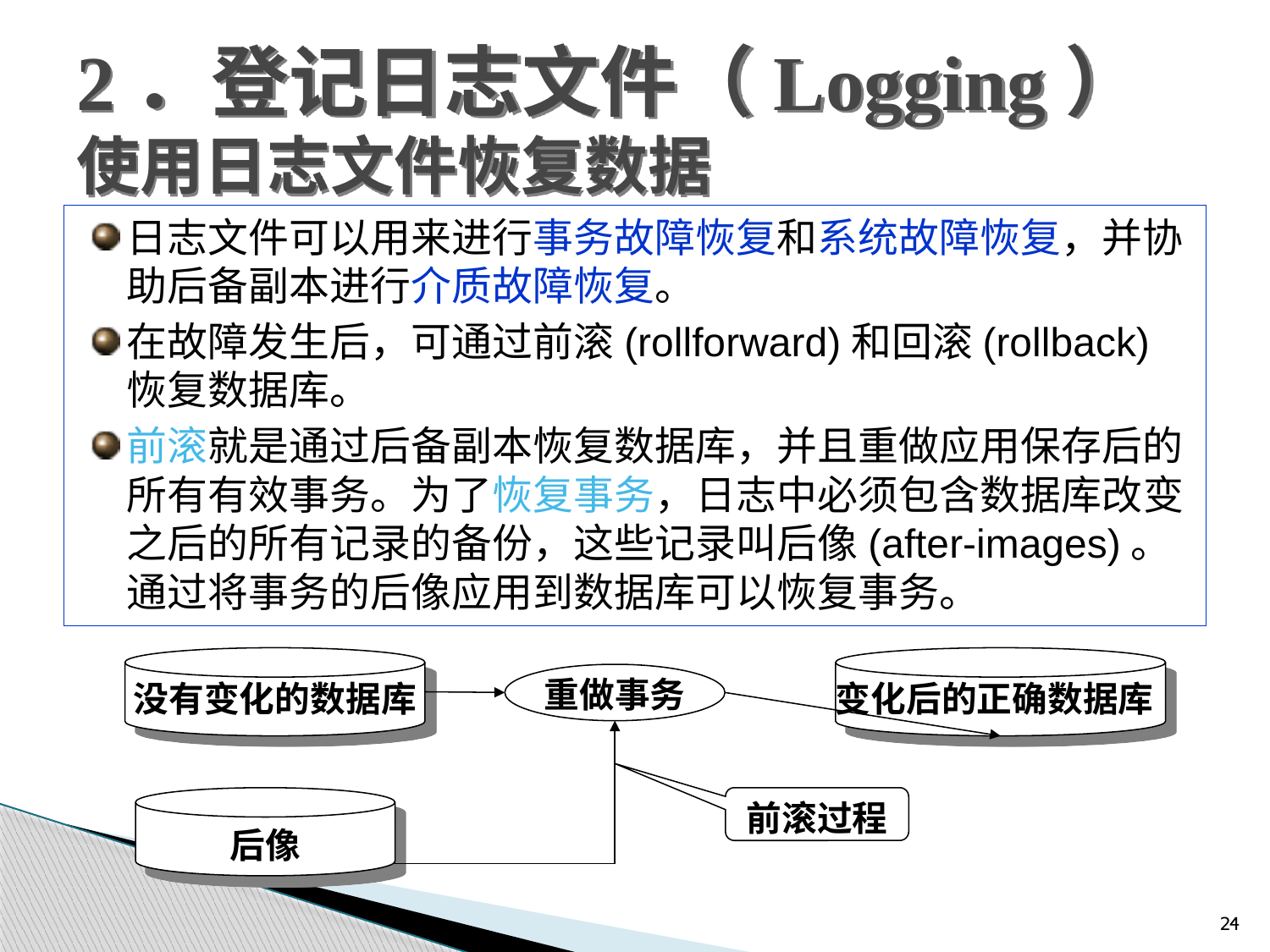

# 2．登记日志文件（Logging） 使用日志文件恢复数据
日志文件可以用来进行事务故障恢复和系统故障恢复，并协助后备副本进行介质故障恢复。
在故障发生后，可通过前滚(rollforward)和回滚(rollback)恢复数据库。
前滚就是通过后备副本恢复数据库，并且重做应用保存后的所有有效事务。为了恢复事务，日志中必须包含数据库改变之后的所有记录的备份，这些记录叫后像(after-images)。通过将事务的后像应用到数据库可以恢复事务。
没有变化的数据库
变化后的正确数据库
重做事务
后像
前滚过程
24